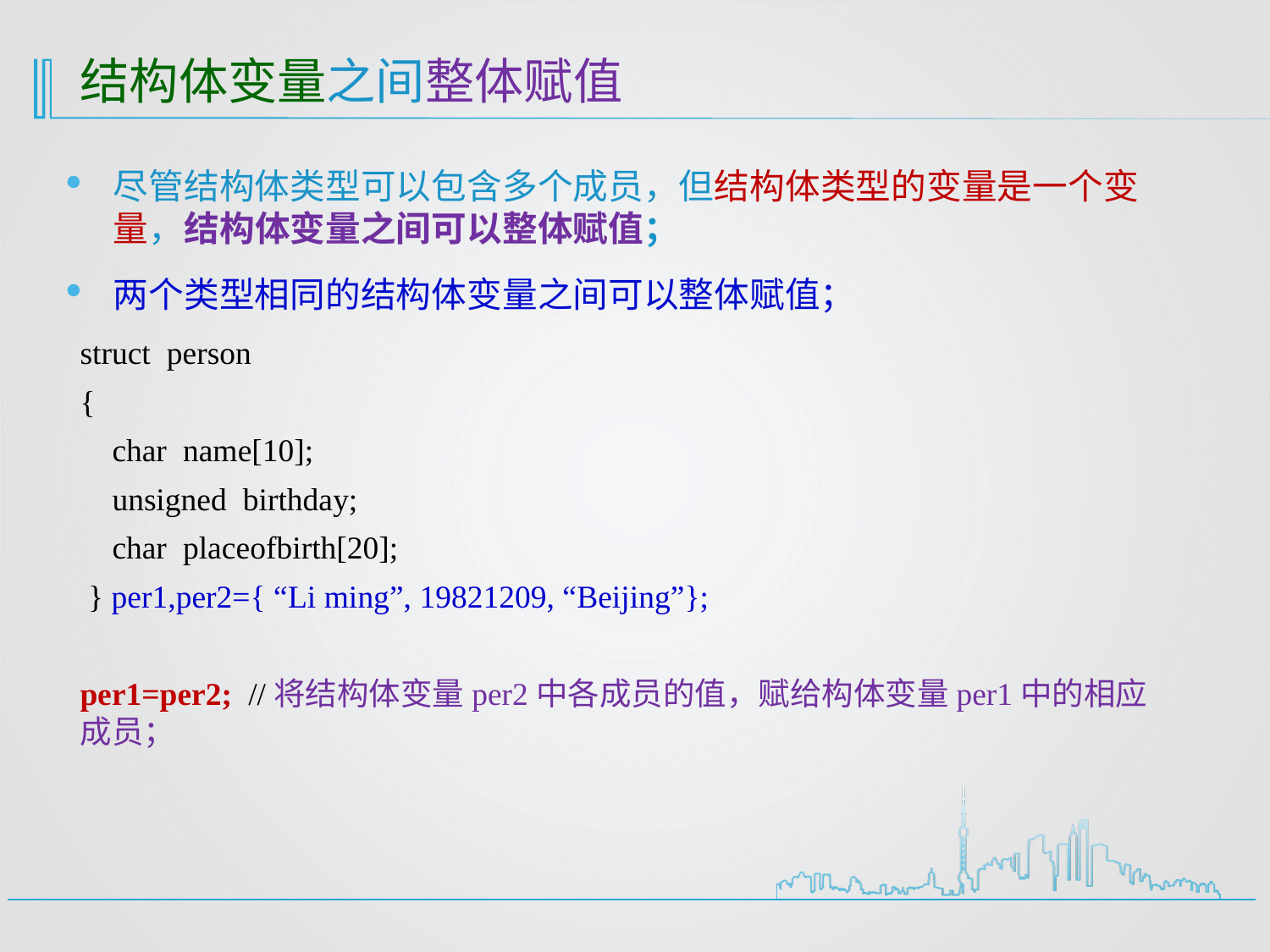

# 结构体变量之间整体赋值
尽管结构体类型可以包含多个成员，但结构体类型的变量是一个变量，结构体变量之间可以整体赋值；
两个类型相同的结构体变量之间可以整体赋值；
struct  person
{
    char  name[10];
    unsigned  birthday;
    char  placeofbirth[20];
 } per1,per2={ “Li ming”, 19821209, “Beijing”};

per1=per2;  //将结构体变量per2中各成员的值，赋给构体变量per1中的相应成员；